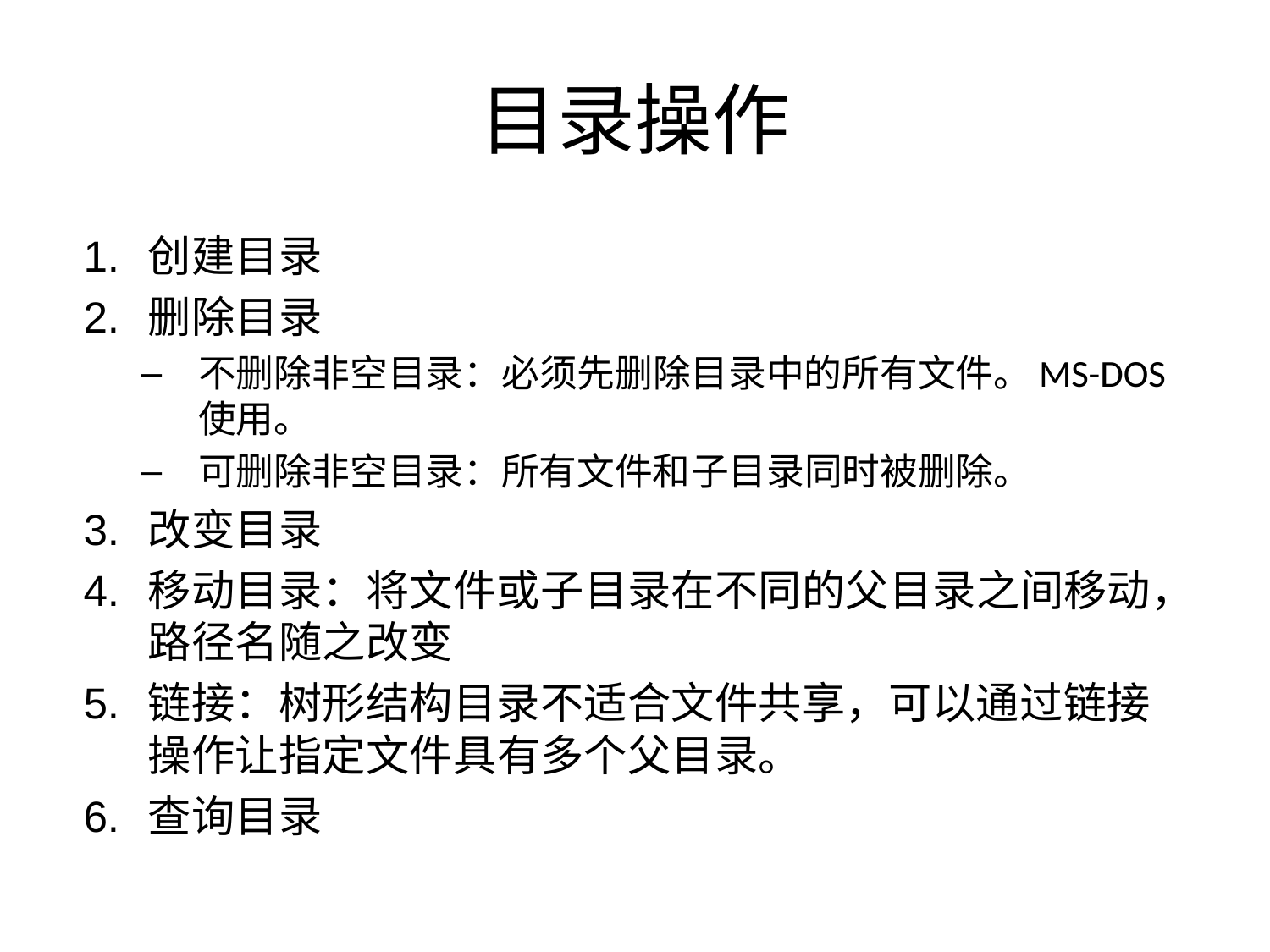

# 目录操作
创建目录
删除目录
不删除非空目录：必须先删除目录中的所有文件。MS-DOS使用。
可删除非空目录：所有文件和子目录同时被删除。
改变目录
移动目录：将文件或子目录在不同的父目录之间移动，路径名随之改变
链接：树形结构目录不适合文件共享，可以通过链接操作让指定文件具有多个父目录。
查询目录